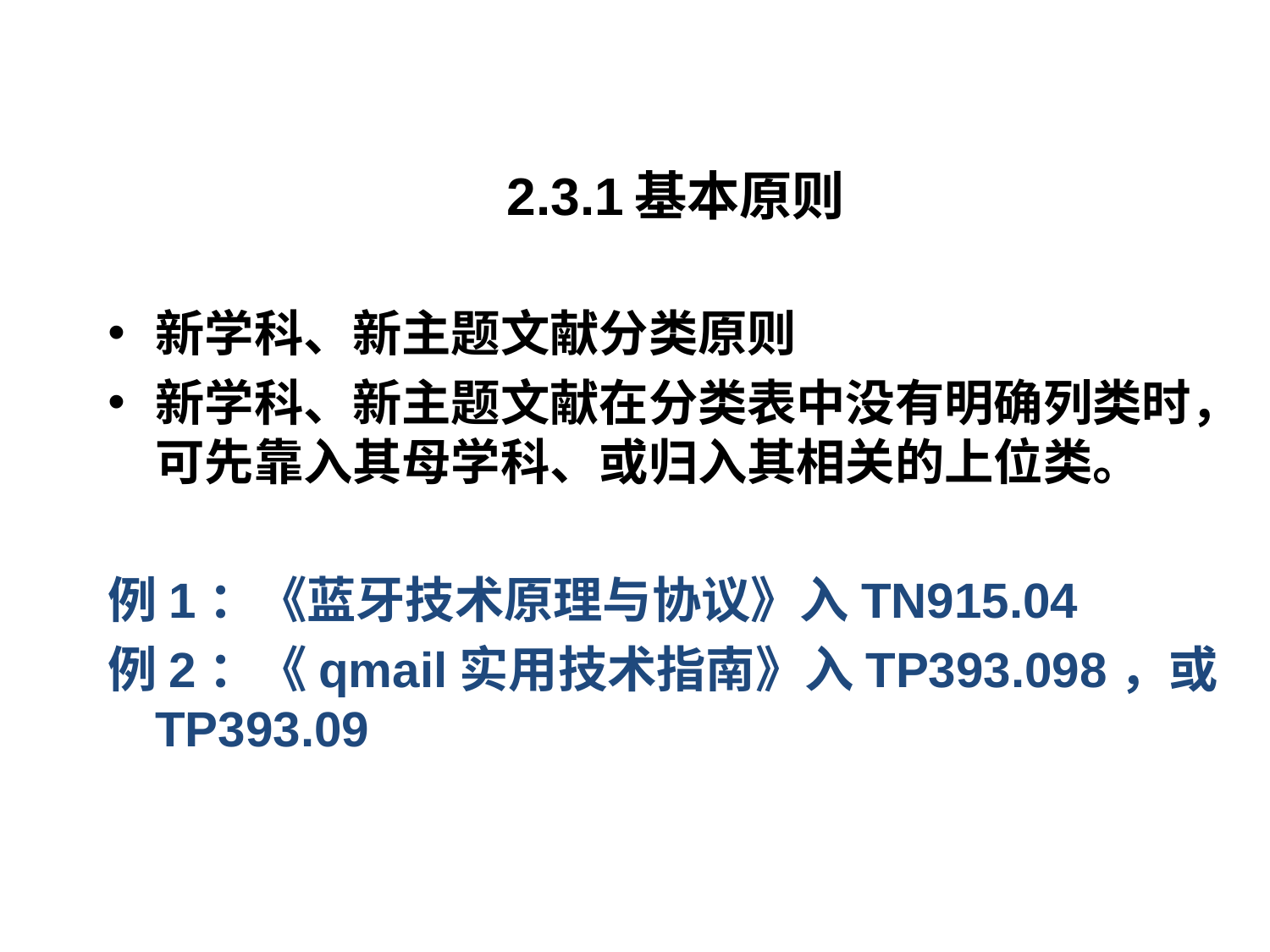

# 2.3.1基本原则
新学科、新主题文献分类原则
新学科、新主题文献在分类表中没有明确列类时，可先靠入其母学科、或归入其相关的上位类。

例1：《蓝牙技术原理与协议》入TN915.04
例2：《qmail实用技术指南》入TP393.098，或TP393.09